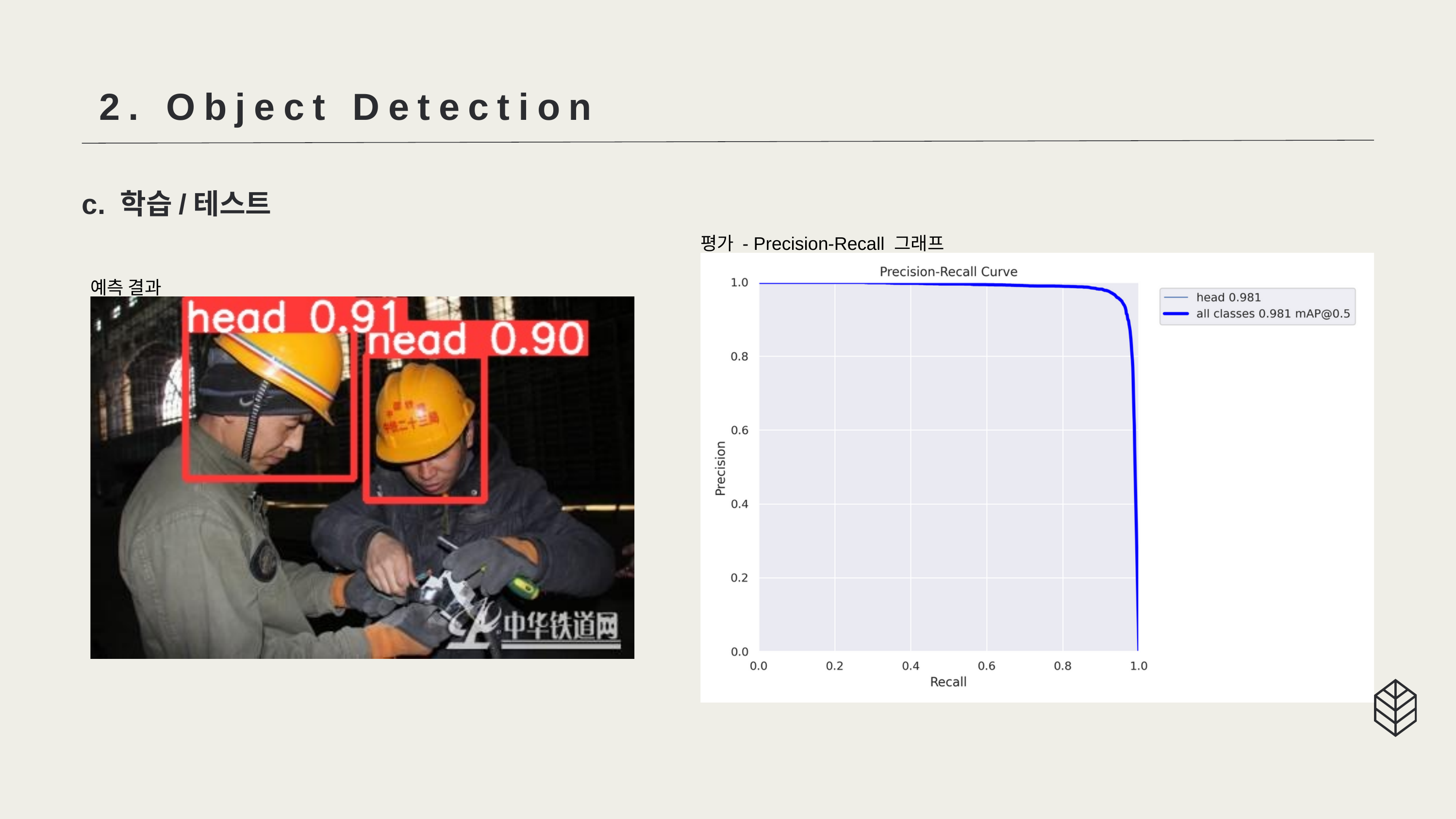

2. Object Detection

c. 학습/테스트
평가 - Precision-Recall 그래프

예측 결과